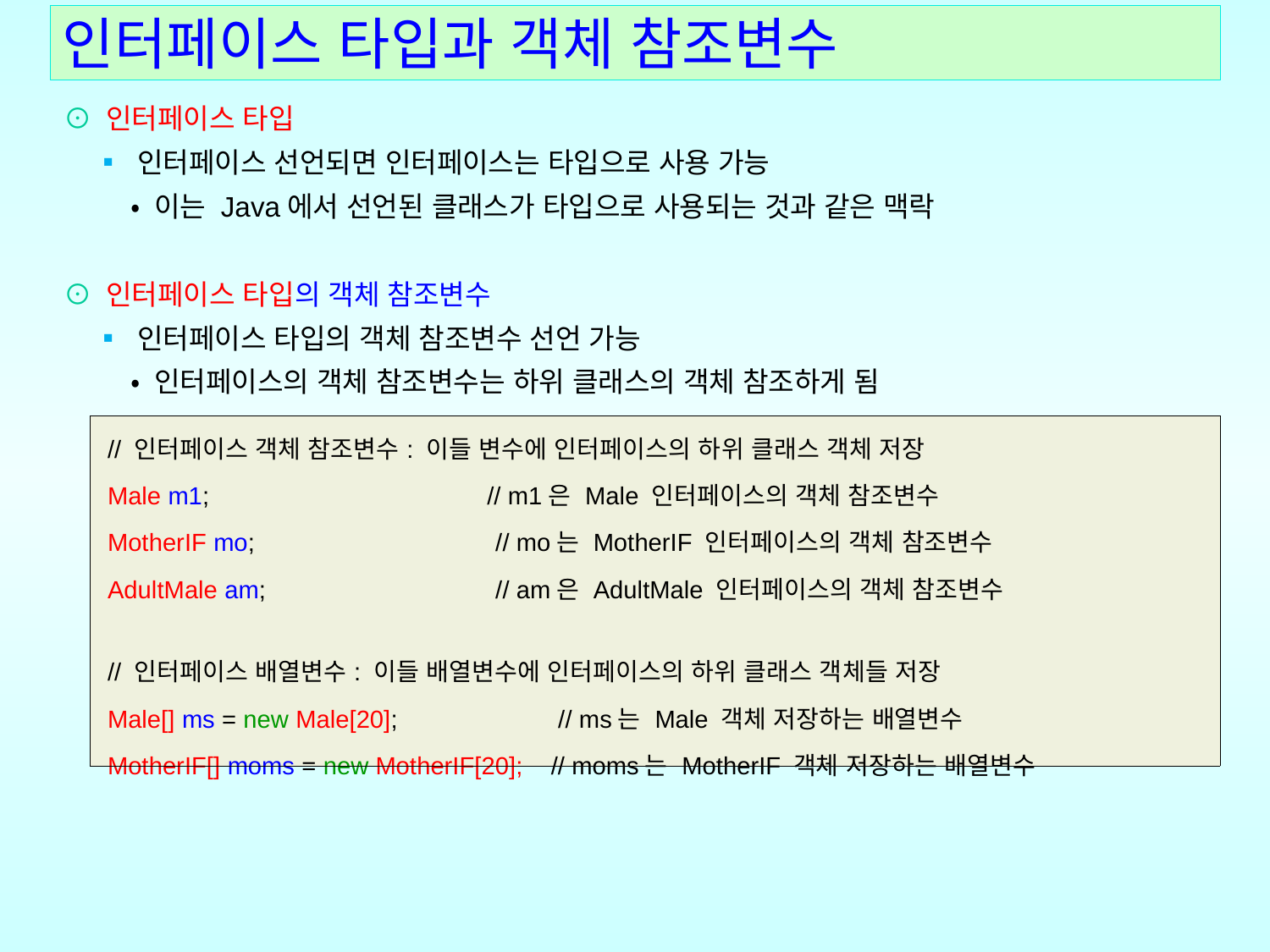

# 인터페이스 타입과 객체 참조변수
⊙ 인터페이스 타입
    ▪ 인터페이스 선언되면 인터페이스는 타입으로 사용 가능
         • 이는 Java에서 선언된 클래스가 타입으로 사용되는 것과 같은 맥락

⊙ 인터페이스 타입의 객체 참조변수
    ▪ 인터페이스 타입의 객체 참조변수 선언 가능
         • 인터페이스의 객체 참조변수는 하위 클래스의 객체 참조하게 됨

| // 인터페이스 객체 참조변수: 이들 변수에 인터페이스의 하위 클래스 객체 저장 Male m1; // m1은 Male 인터페이스의 객체 참조변수 MotherIF mo; // mo는 MotherIF 인터페이스의 객체 참조변수 AdultMale am; // am은 AdultMale 인터페이스의 객체 참조변수 // 인터페이스 배열변수: 이들 배열변수에 인터페이스의 하위 클래스 객체들 저장 Male[] ms = new Male[20]; // ms는 Male 객체 저장하는 배열변수 MotherIF[] moms = new MotherIF[20]; // moms는 MotherIF 객체 저장하는 배열변수 |
| --- |